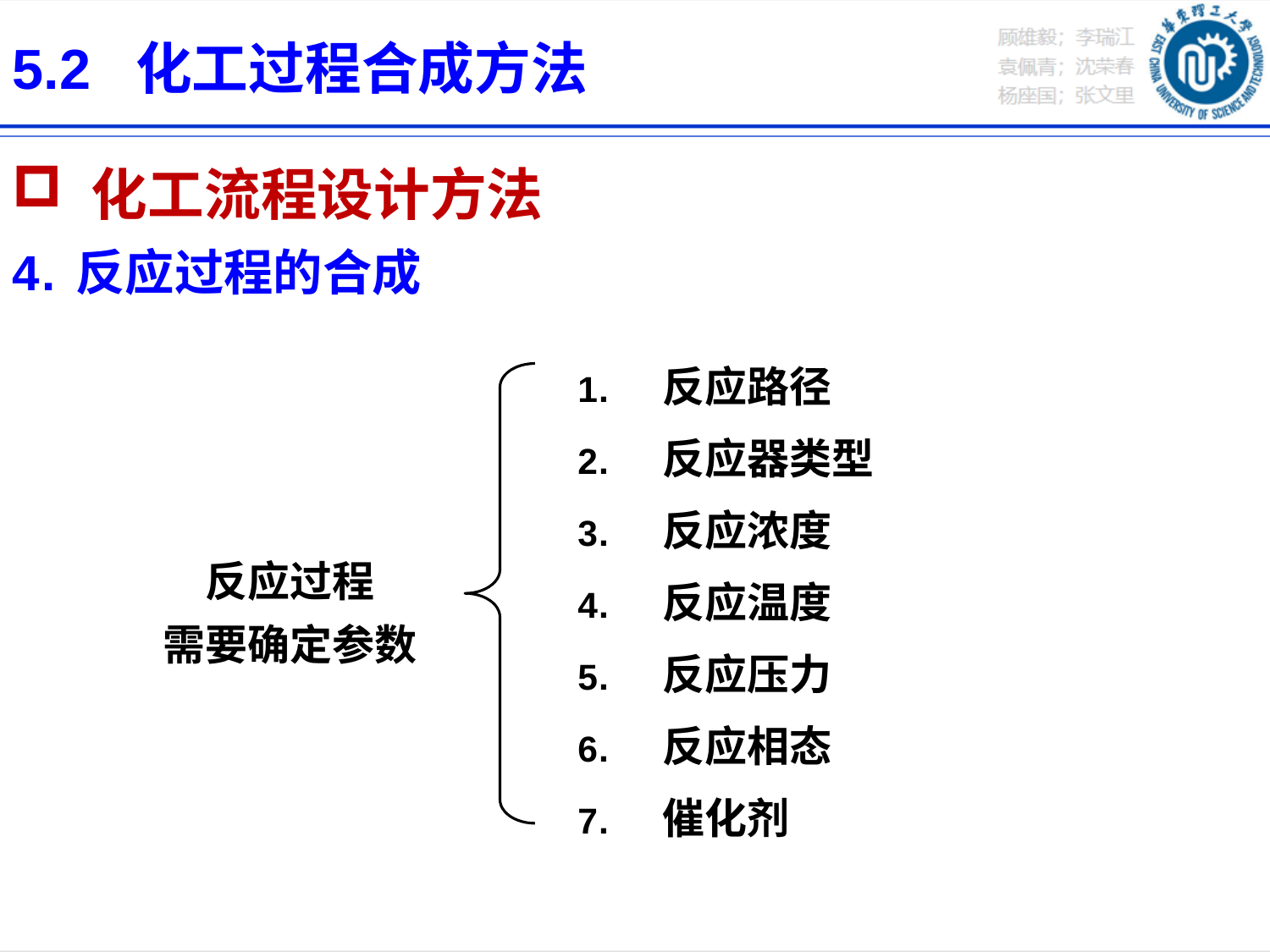

5.2  化工过程合成方法
 化工流程设计方法
反应过程的合成
反应路径
反应器类型
反应浓度
反应温度
反应压力
反应相态
催化剂

反应过程
需要确定参数